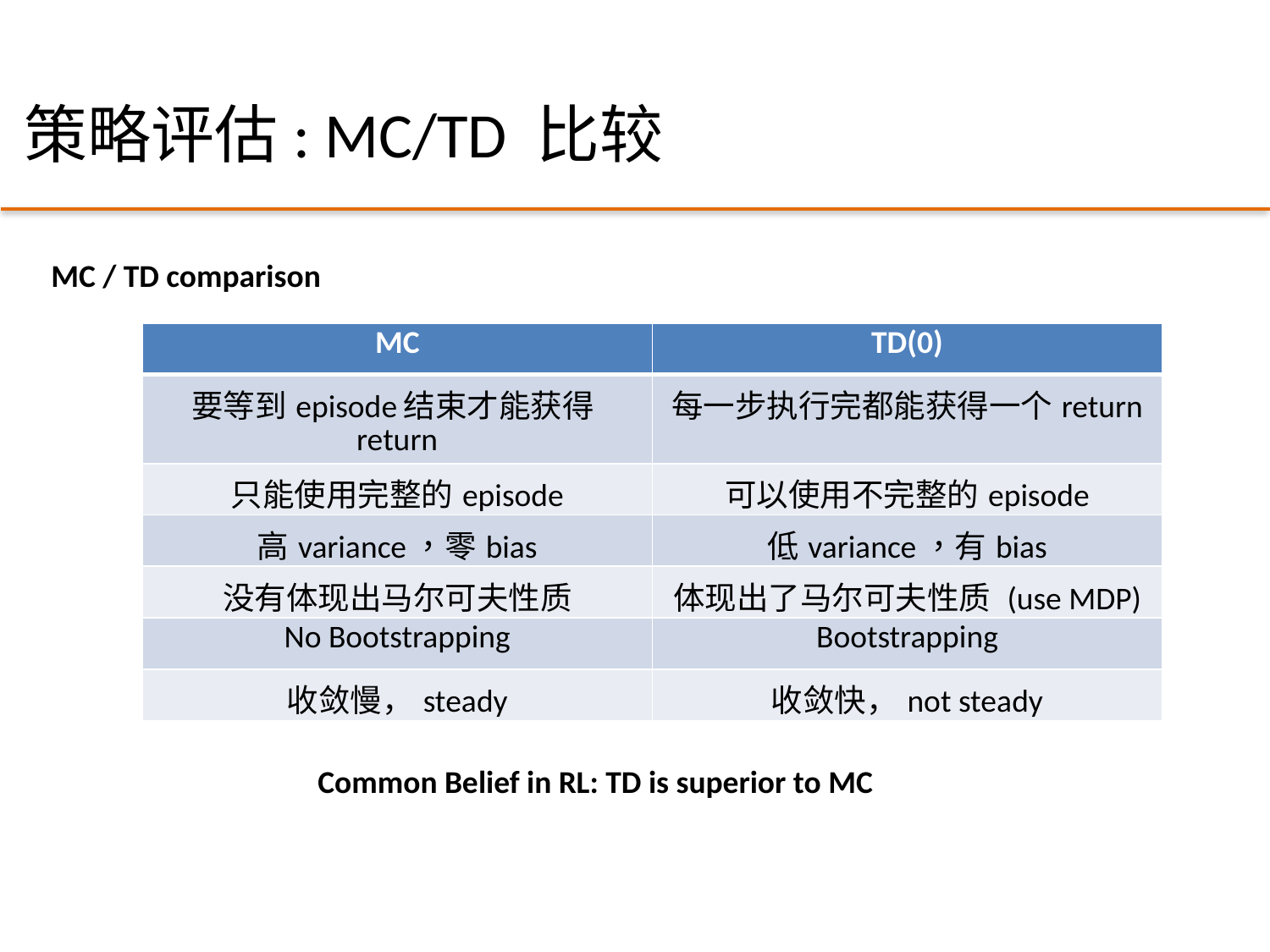

# 策略评估: MC/TD 比较

MC / TD comparison

| MC | TD(0) |
| --- | --- |
| 要等到episode结束才能获得return | 每一步执行完都能获得一个return |
| 只能使用完整的episode | 可以使用不完整的episode |
| 高variance，零bias | 低variance，有bias |
| 没有体现出马尔可夫性质 | 体现出了马尔可夫性质 (use MDP) |
| No Bootstrapping | Bootstrapping |
| 收敛慢，steady | 收敛快，not steady |
Common Belief in RL: TD is superior to MC